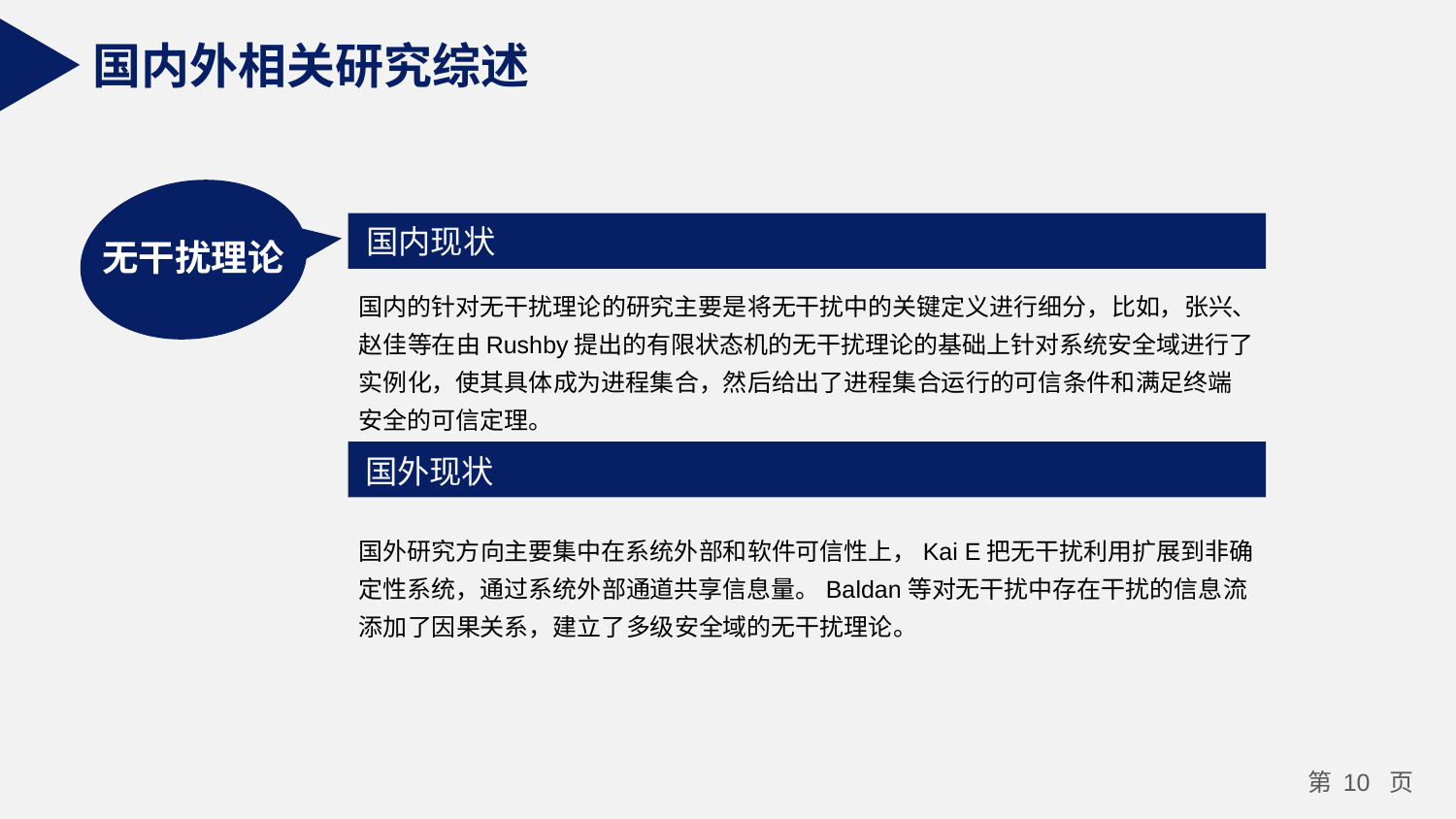

国内外相关研究综述

国内现状
无干扰理论
国内的针对无干扰理论的研究主要是将无干扰中的关键定义进行细分，比如，张兴、赵佳等在由Rushby提出的有限状态机的无干扰理论的基础上针对系统安全域进行了实例化，使其具体成为进程集合，然后给出了进程集合运行的可信条件和满足终端安全的可信定理。

国外现状
国外研究方向主要集中在系统外部和软件可信性上，Kai E把无干扰利用扩展到非确定性系统，通过系统外部通道共享信息量。Baldan等对无干扰中存在干扰的信息流添加了因果关系，建立了多级安全域的无干扰理论。